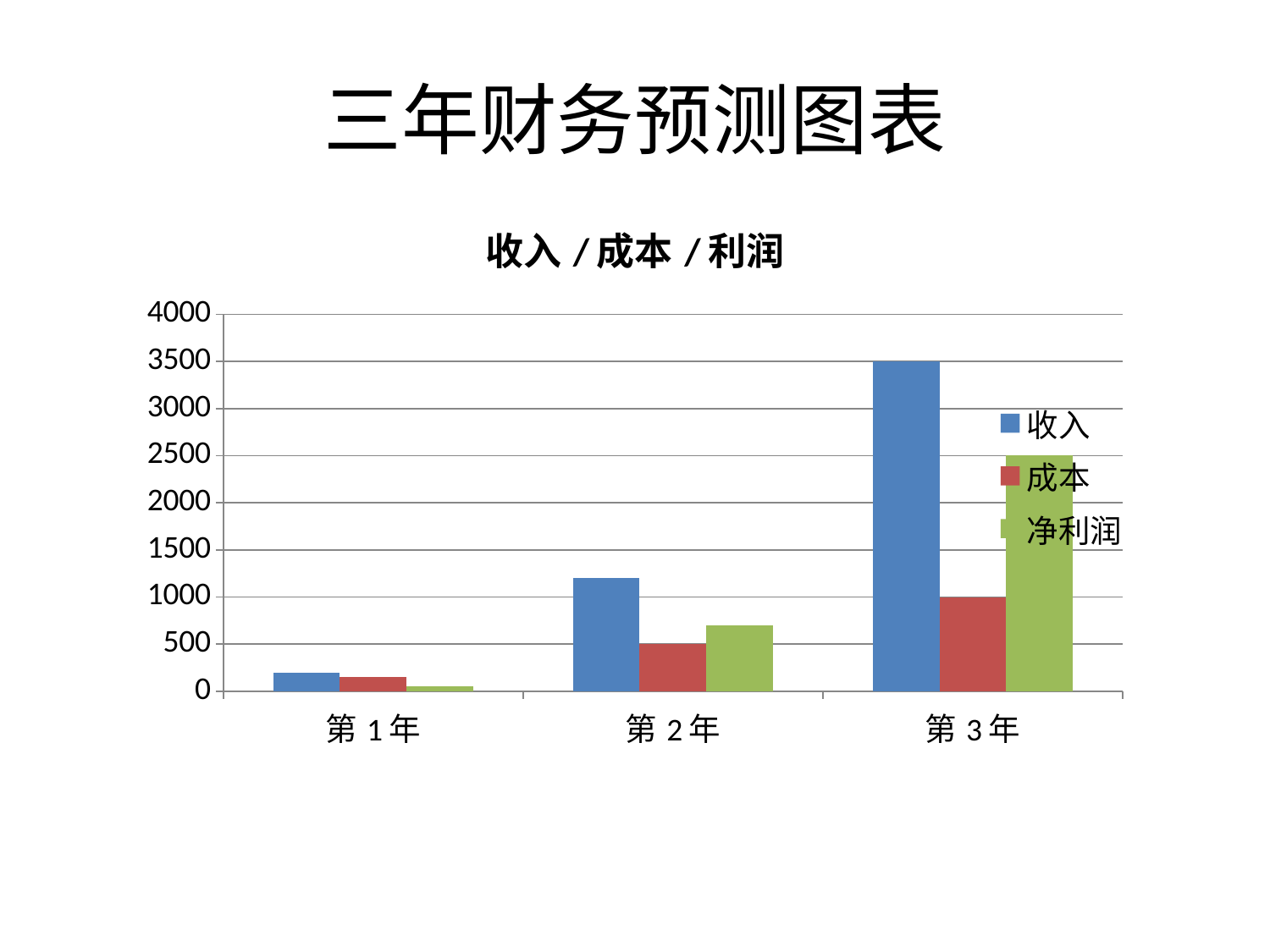

# 三年财务预测图表

### Chart: 收入/成本/利润

| Category | 收入 | 成本 | 净利润 |
|---|---|---|---|
| 第1年 | 200.0 | 150.0 | 50.0 |
| 第2年 | 1200.0 | 500.0 | 700.0 |
| 第3年 | 3500.0 | 1000.0 | 2500.0 |